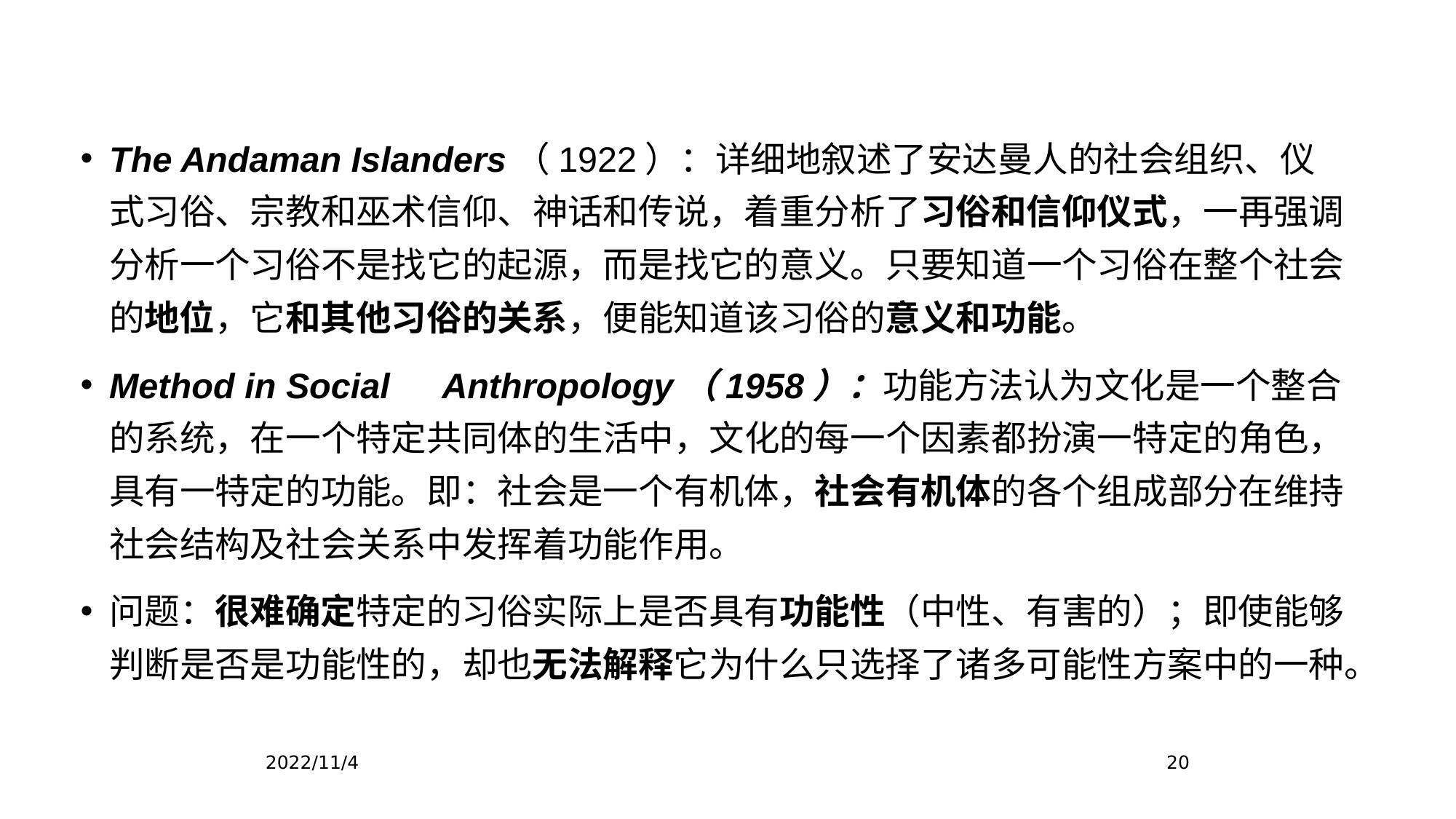

The Andaman Islanders（1922）：详细地叙述了安达曼人的社会组织、仪式习俗、宗教和巫术信仰、神话和传说，着重分析了习俗和信仰仪式，一再强调分析一个习俗不是找它的起源，而是找它的意义。只要知道一个习俗在整个社会的地位，它和其他习俗的关系，便能知道该习俗的意义和功能。
Method in Social　Anthropology（1958）：功能方法认为文化是一个整合的系统，在一个特定共同体的生活中，文化的每一个因素都扮演一特定的角色，具有一特定的功能。即：社会是一个有机体，社会有机体的各个组成部分在维持社会结构及社会关系中发挥着功能作用。
问题：很难确定特定的习俗实际上是否具有功能性（中性、有害的）；即使能够判断是否是功能性的，却也无法解释它为什么只选择了诸多可能性方案中的一种。
2022/11/4
20